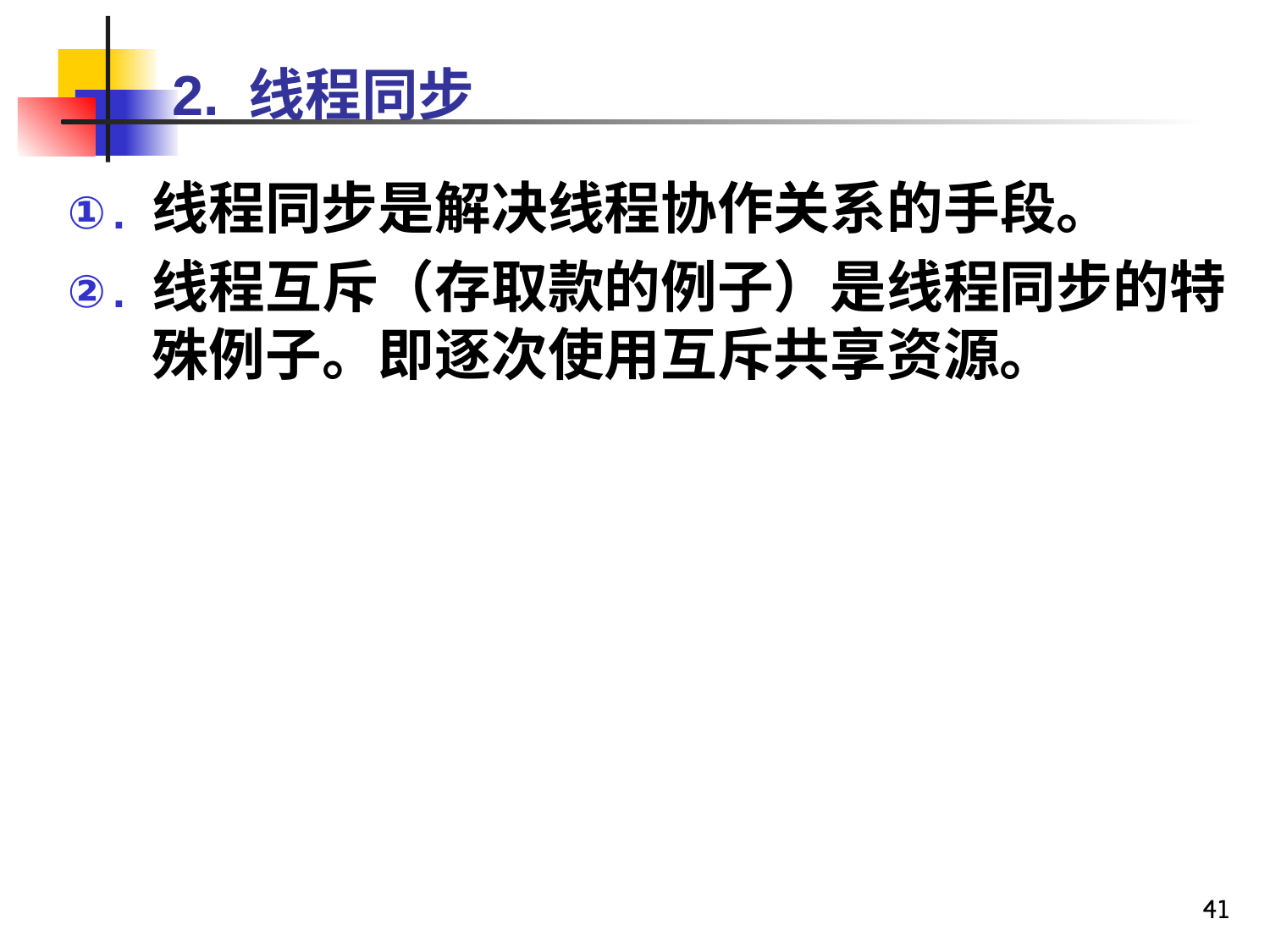

# 2. 线程同步
线程同步是解决线程协作关系的手段。
线程互斥（存取款的例子）是线程同步的特殊例子。即逐次使用互斥共享资源。
41